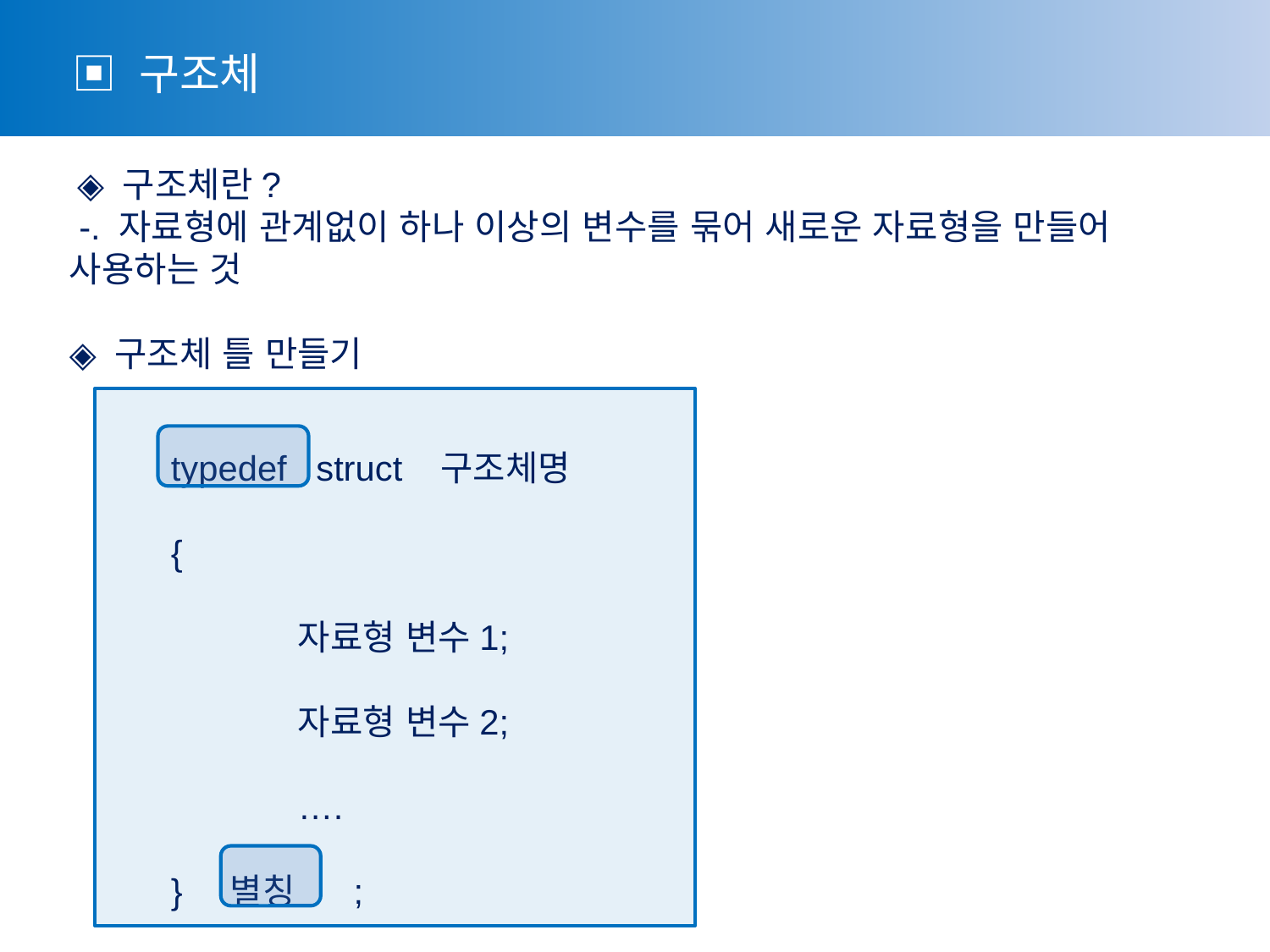

▣ 구조체
 ◈ 구조체란?
 -. 자료형에 관계없이 하나 이상의 변수를 묶어 새로운 자료형을 만들어 사용하는 것

◈ 구조체 틀 만들기
typedef   struct   구조체명
{
	자료형 변수1;
	자료형 변수2;
	….
}    별칭     ;